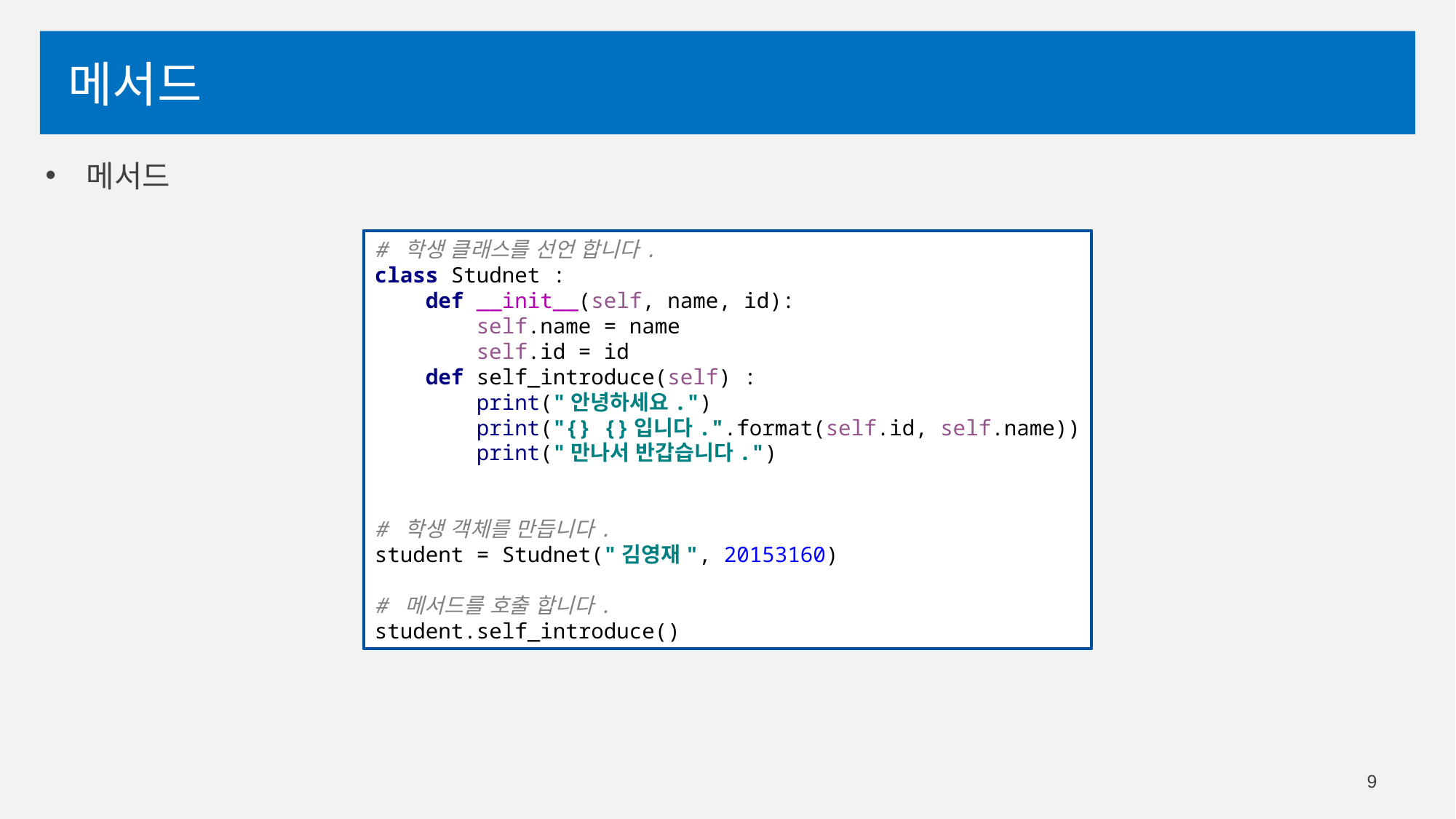

# 메서드
메서드
# 학생 클래스를 선언 합니다. class Studnet : def __init__(self, name, id): self.name = name self.id = id def self_introduce(self) : print("안녕하세요.") print("{} {}입니다.".format(self.id, self.name)) print("만나서 반갑습니다.") # 학생 객체를 만듭니다. student = Studnet("김영재", 20153160) # 메서드를 호출 합니다. student.self_introduce()
9